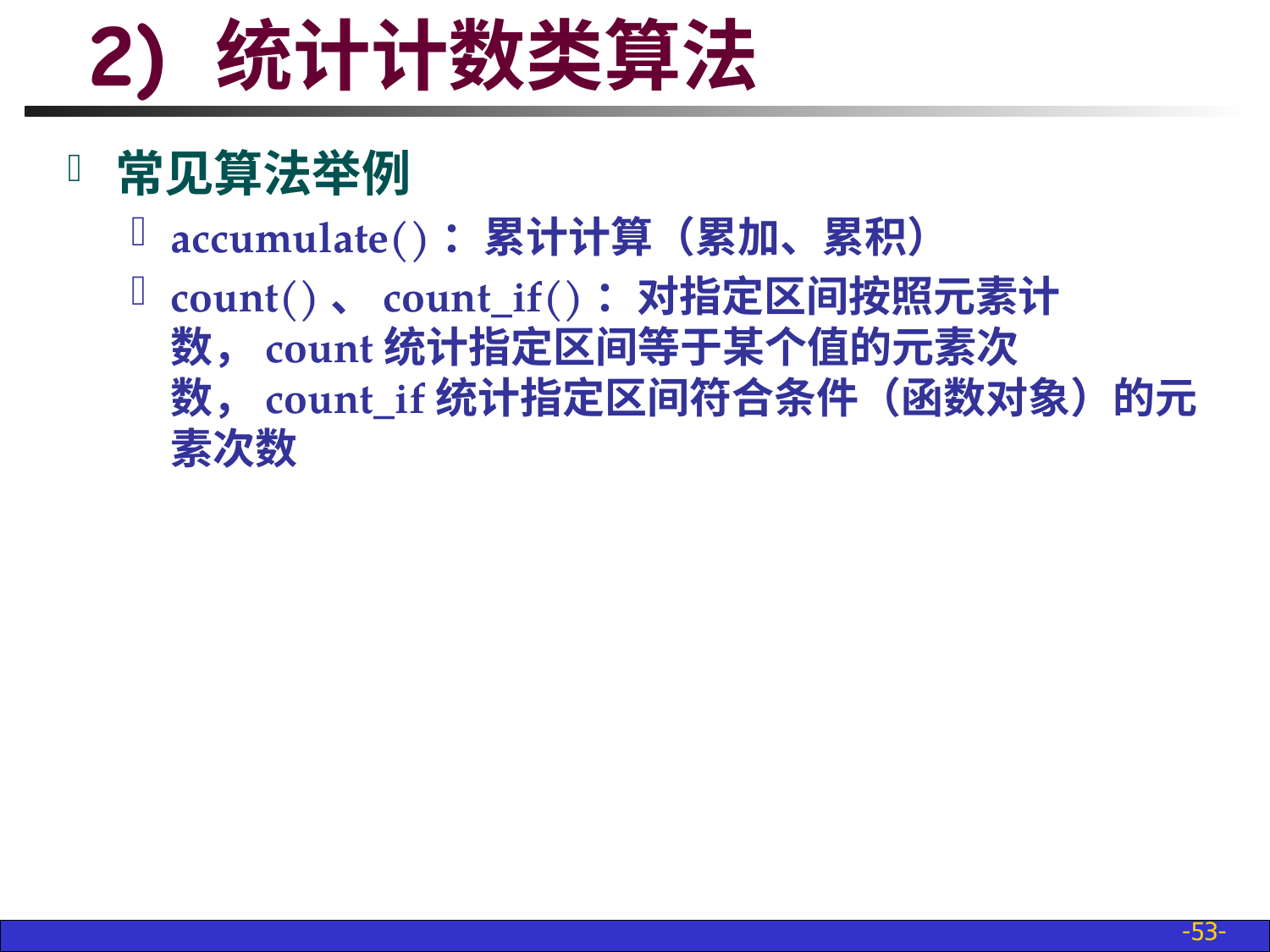

# 2) 统计计数类算法
常见算法举例
accumulate()：累计计算（累加、累积）
count()、count_if()：对指定区间按照元素计数，count统计指定区间等于某个值的元素次数，count_if统计指定区间符合条件（函数对象）的元素次数
-53-